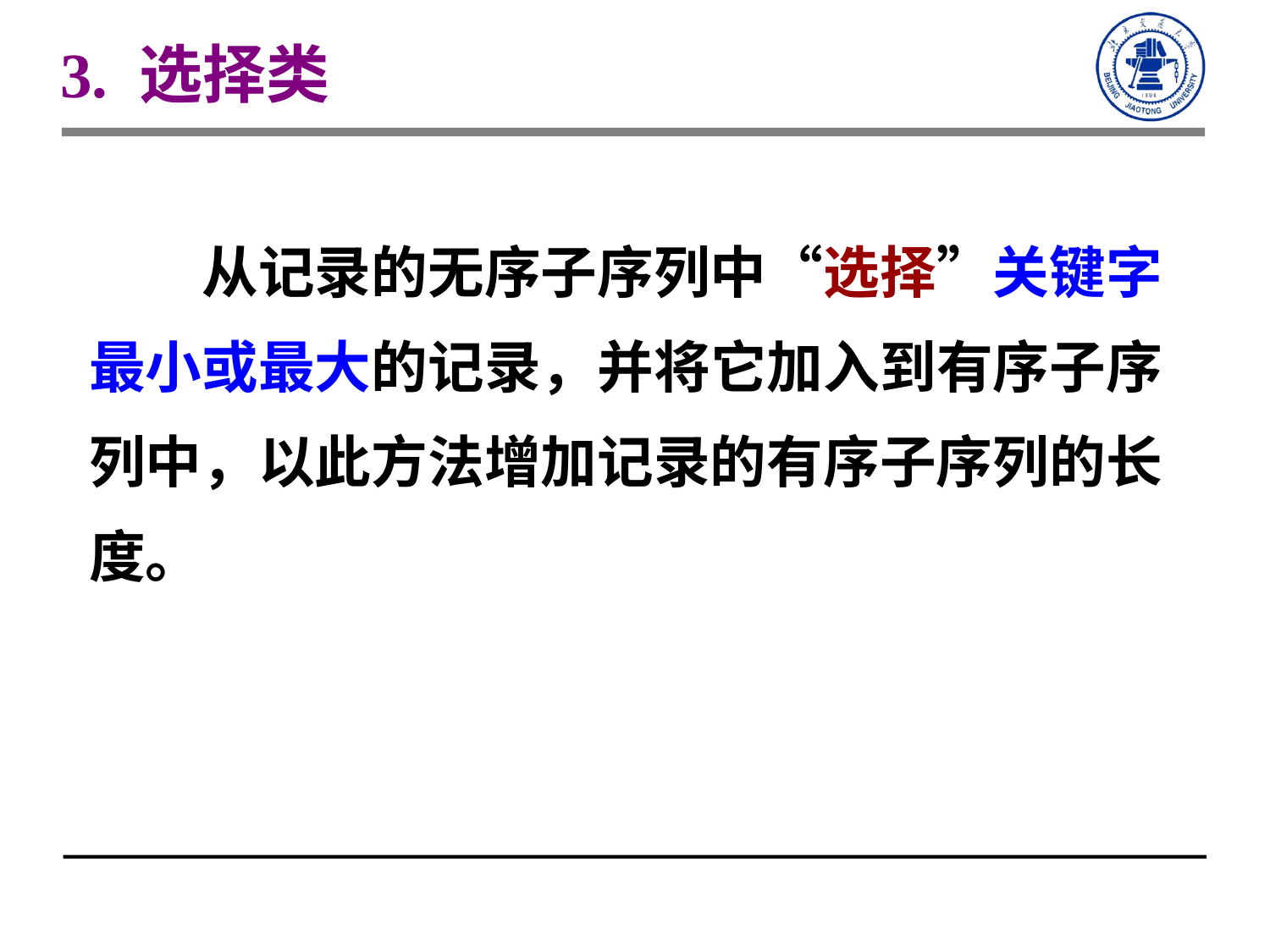

3. 选择类
　　从记录的无序子序列中“选择”关键字最小或最大的记录，并将它加入到有序子序列中，以此方法增加记录的有序子序列的长度。